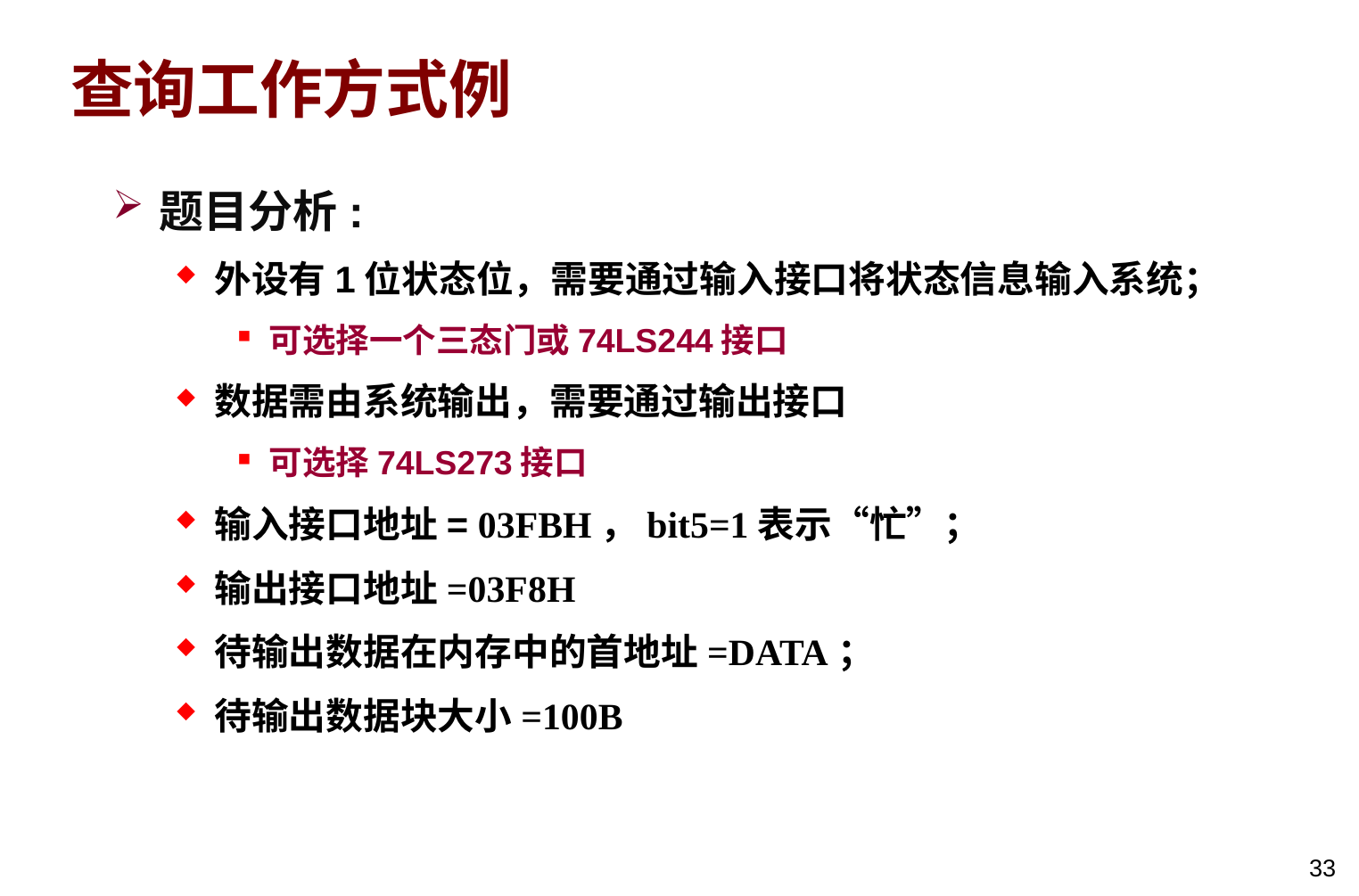

# 查询工作方式例
题目分析:
外设有1位状态位，需要通过输入接口将状态信息输入系统；
可选择一个三态门或74LS244接口
数据需由系统输出，需要通过输出接口
可选择74LS273接口
输入接口地址= 03FBH，bit5=1表示“忙”；
输出接口地址=03F8H
待输出数据在内存中的首地址=DATA；
待输出数据块大小=100B
33